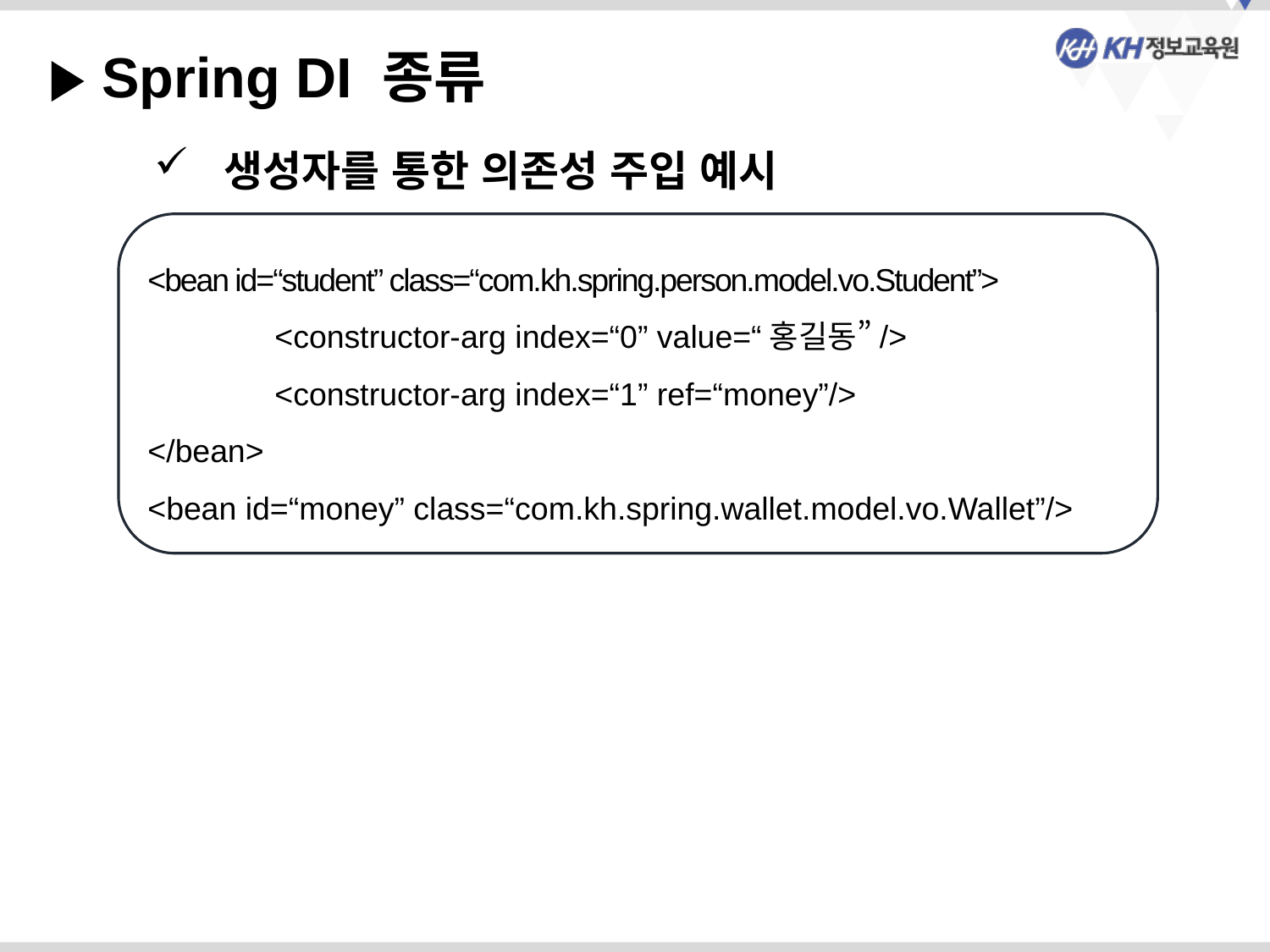

▶ Spring DI 종류
 생성자를 통한 의존성 주입 예시
<bean id=“student” class=“com.kh.spring.person.model.vo.Student”>
	<constructor-arg index=“0” value=“홍길동”/>
	<constructor-arg index=“1” ref=“money”/>
</bean>
<bean id=“money” class=“com.kh.spring.wallet.model.vo.Wallet”/>